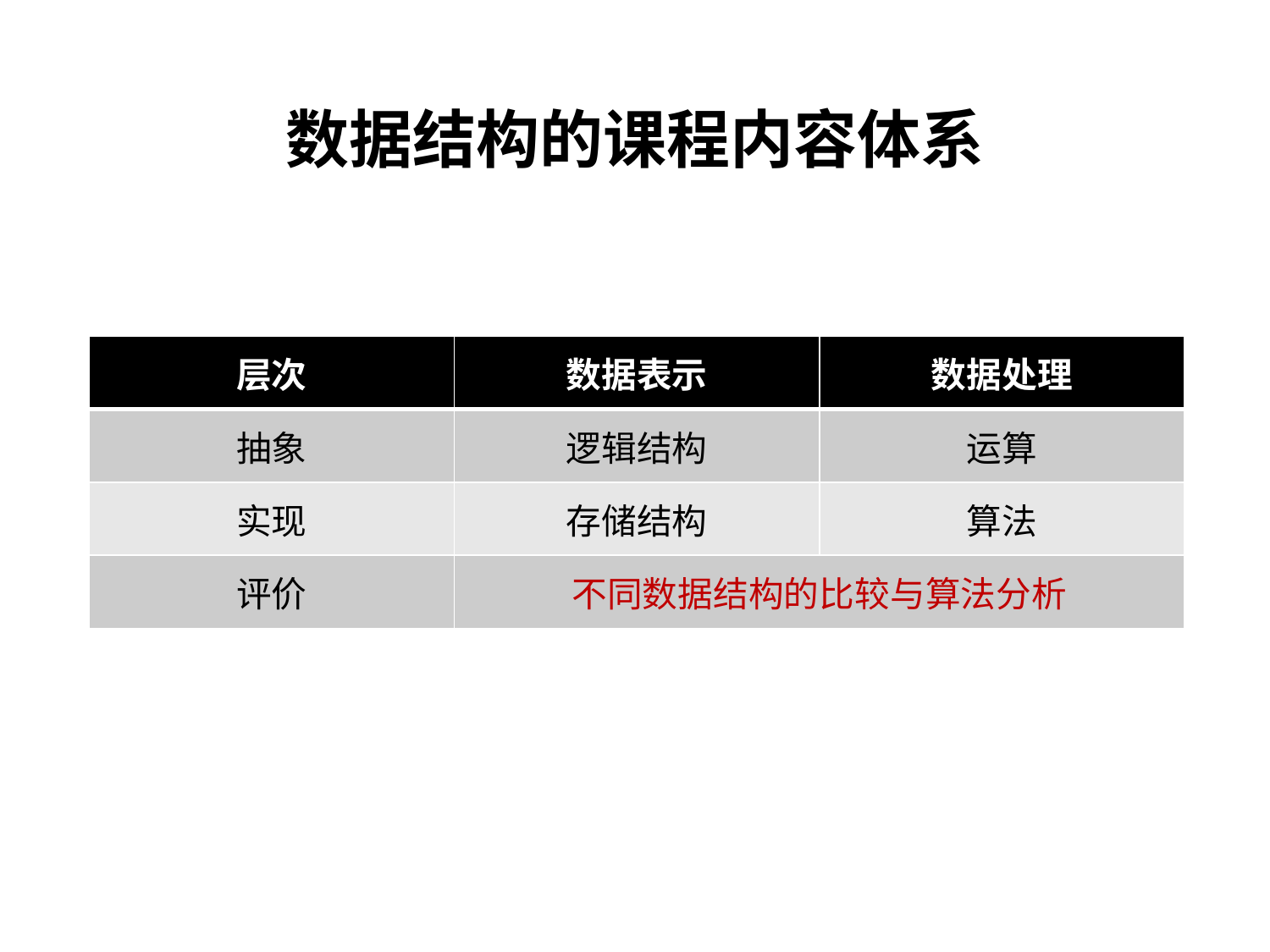

# 数据结构的课程内容体系
| 层次 | 数据表示 | 数据处理 |
| --- | --- | --- |
| 抽象 | 逻辑结构 | 运算 |
| 实现 | 存储结构 | 算法 |
| 评价 | 不同数据结构的比较与算法分析 |  |